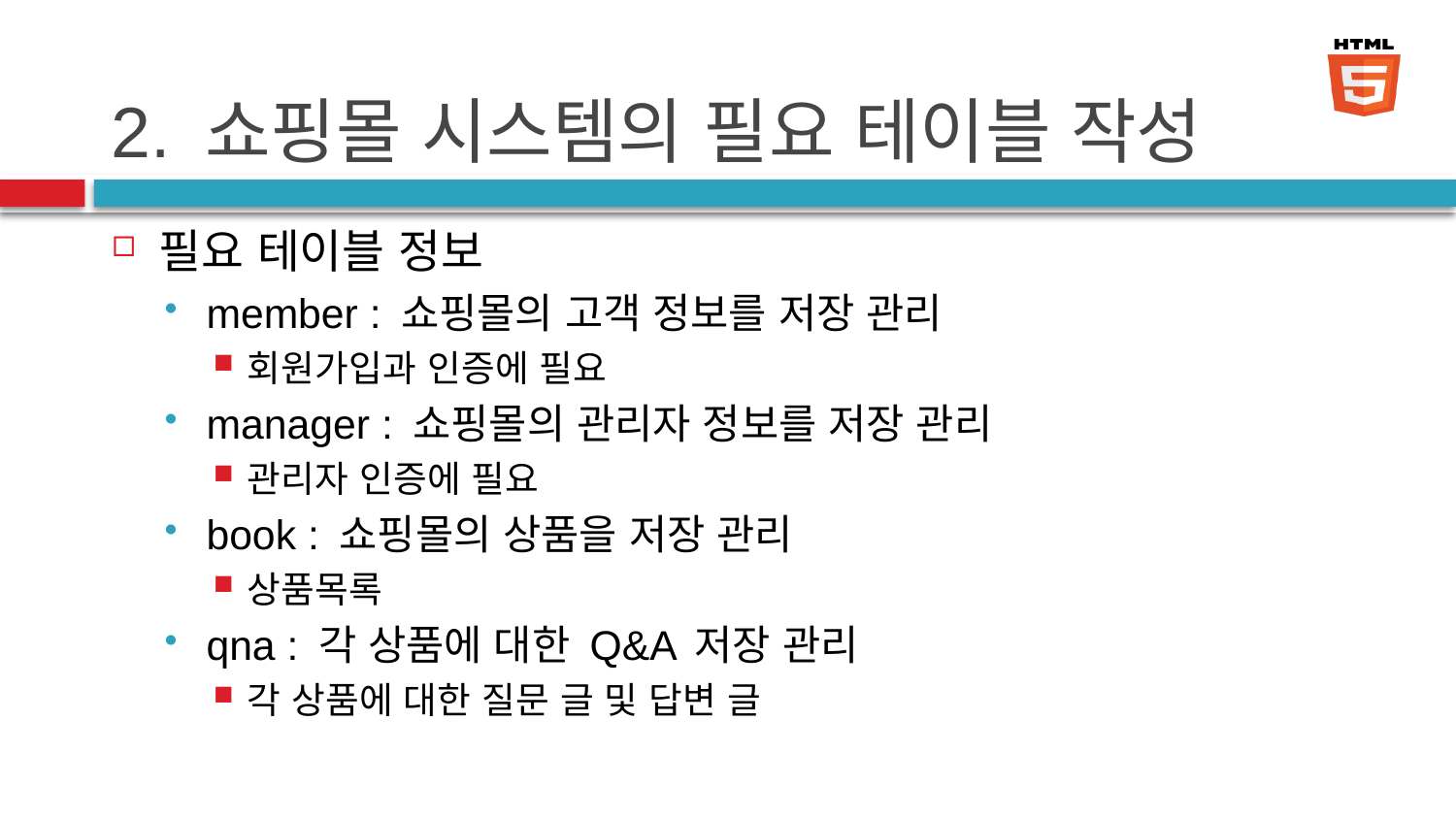

# 2. 쇼핑몰 시스템의 필요 테이블 작성
필요 테이블 정보
member : 쇼핑몰의 고객 정보를 저장 관리
회원가입과 인증에 필요
manager : 쇼핑몰의 관리자 정보를 저장 관리
관리자 인증에 필요
book : 쇼핑몰의 상품을 저장 관리
상품목록
qna : 각 상품에 대한 Q&A 저장 관리
각 상품에 대한 질문 글 및 답변 글